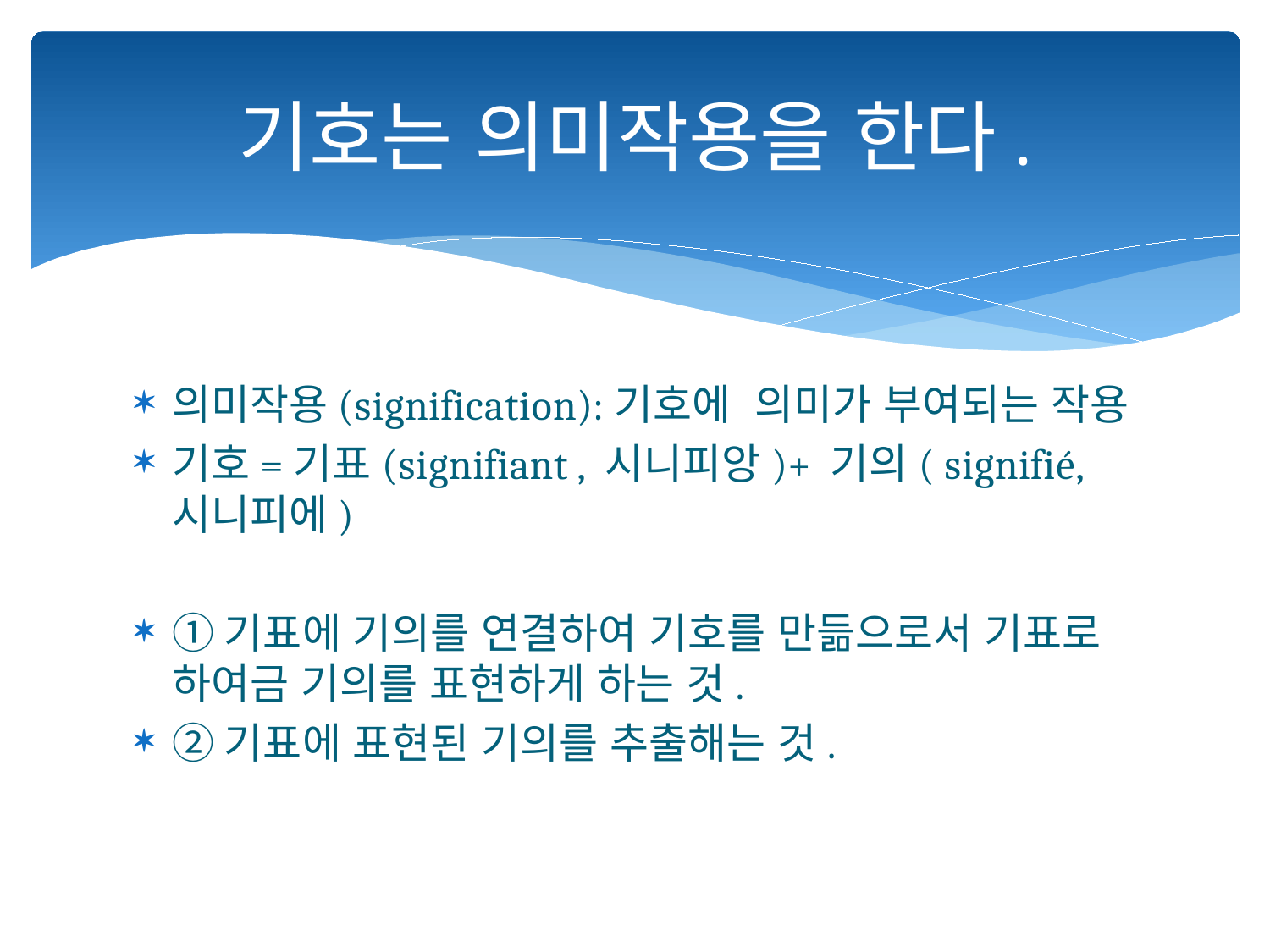

# 기호는 의미작용을 한다.
의미작용(signification):기호에  의미가 부여되는 작용
기호=기표(signifiant , 시니피앙)+ 기의( signifié, 시니피에)

①기표에 기의를 연결하여 기호를 만듦으로서 기표로 하여금 기의를 표현하게 하는 것.
②기표에 표현된 기의를 추출해는 것.